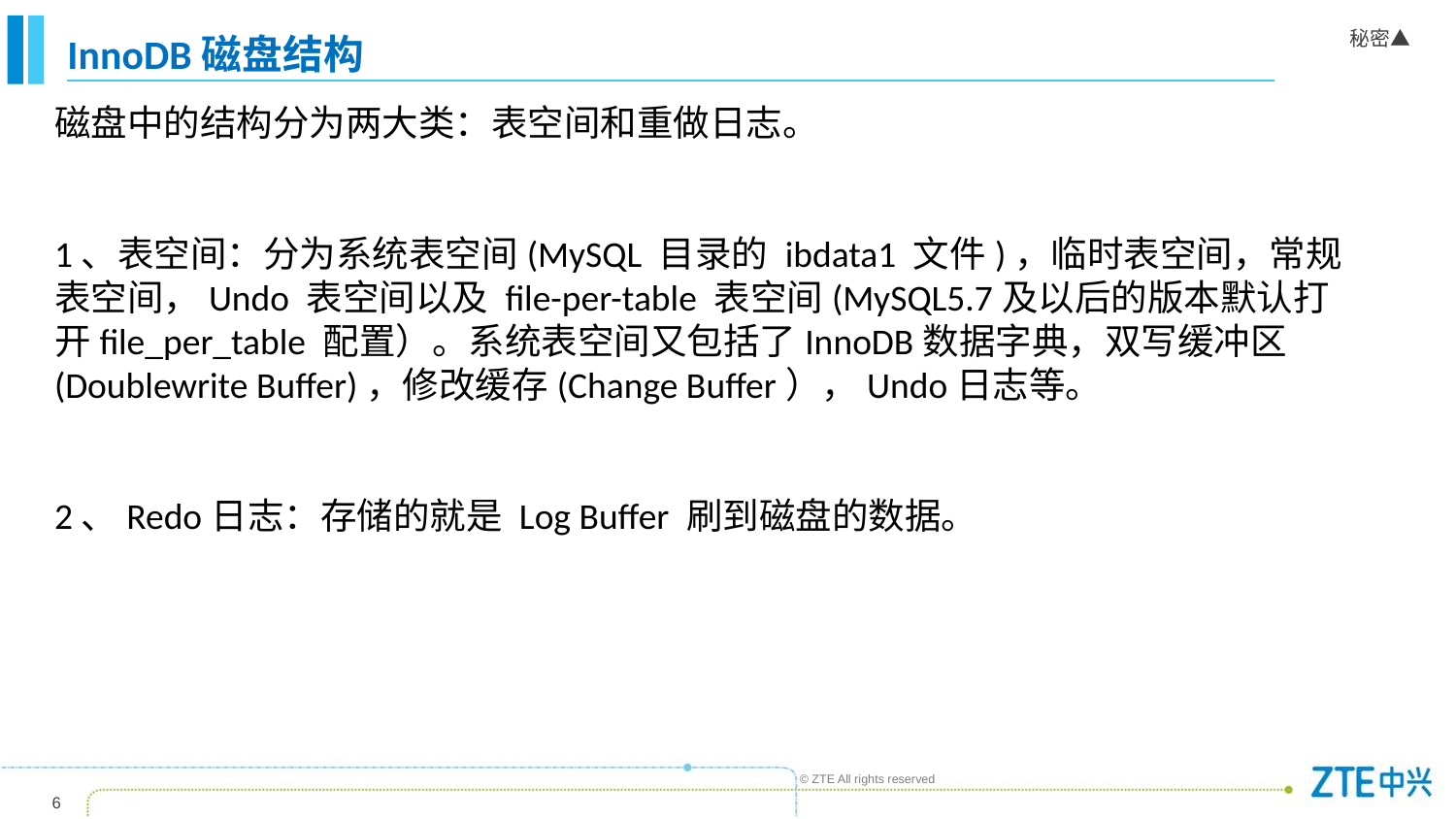

# InnoDB磁盘结构
磁盘中的结构分为两大类：表空间和重做日志。

1、表空间：分为系统表空间(MySQL 目录的 ibdata1 文件)，临时表空间，常规表空间，Undo 表空间以及 file-per-table 表空间(MySQL5.7及以后的版本默认打开file_per_table 配置）。系统表空间又包括了InnoDB数据字典，双写缓冲区(Doublewrite Buffer)，修改缓存(Change Buffer），Undo日志等。

2、Redo日志：存储的就是 Log Buffer 刷到磁盘的数据。